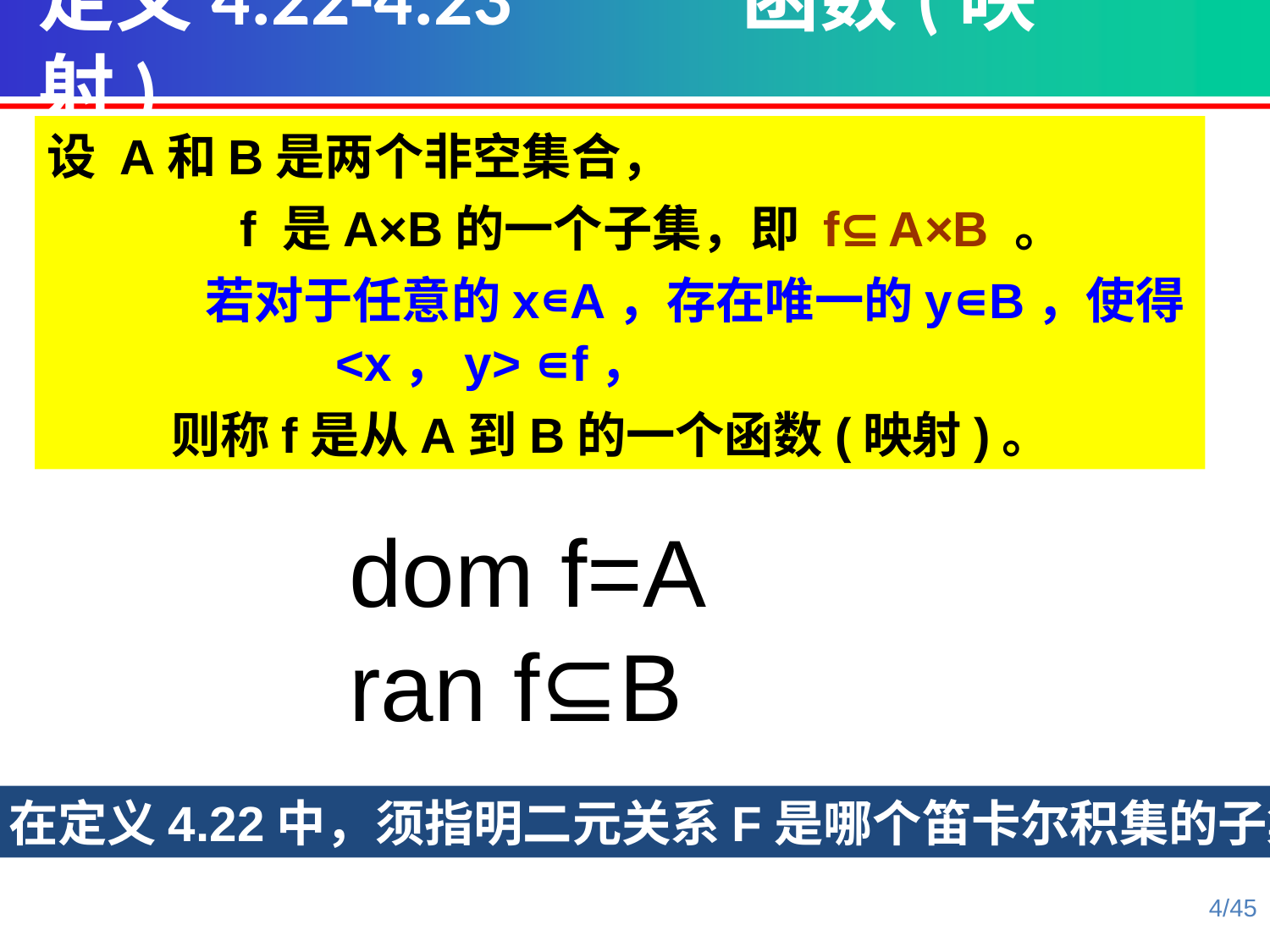

定义4.22-4.23            函数(映射)
设 A和B是两个非空集合，
              f 是A×B的一个子集，即 f⊆A×B 。
             若对于任意的x∊A，存在唯一的y∊B，使得	<x，y> ∊f，
          则称f是从A到B的一个函数(映射)。
dom f=A
ran f⊆B
在定义4.22中，须指明二元关系F是哪个笛卡尔积集的子集
4/45